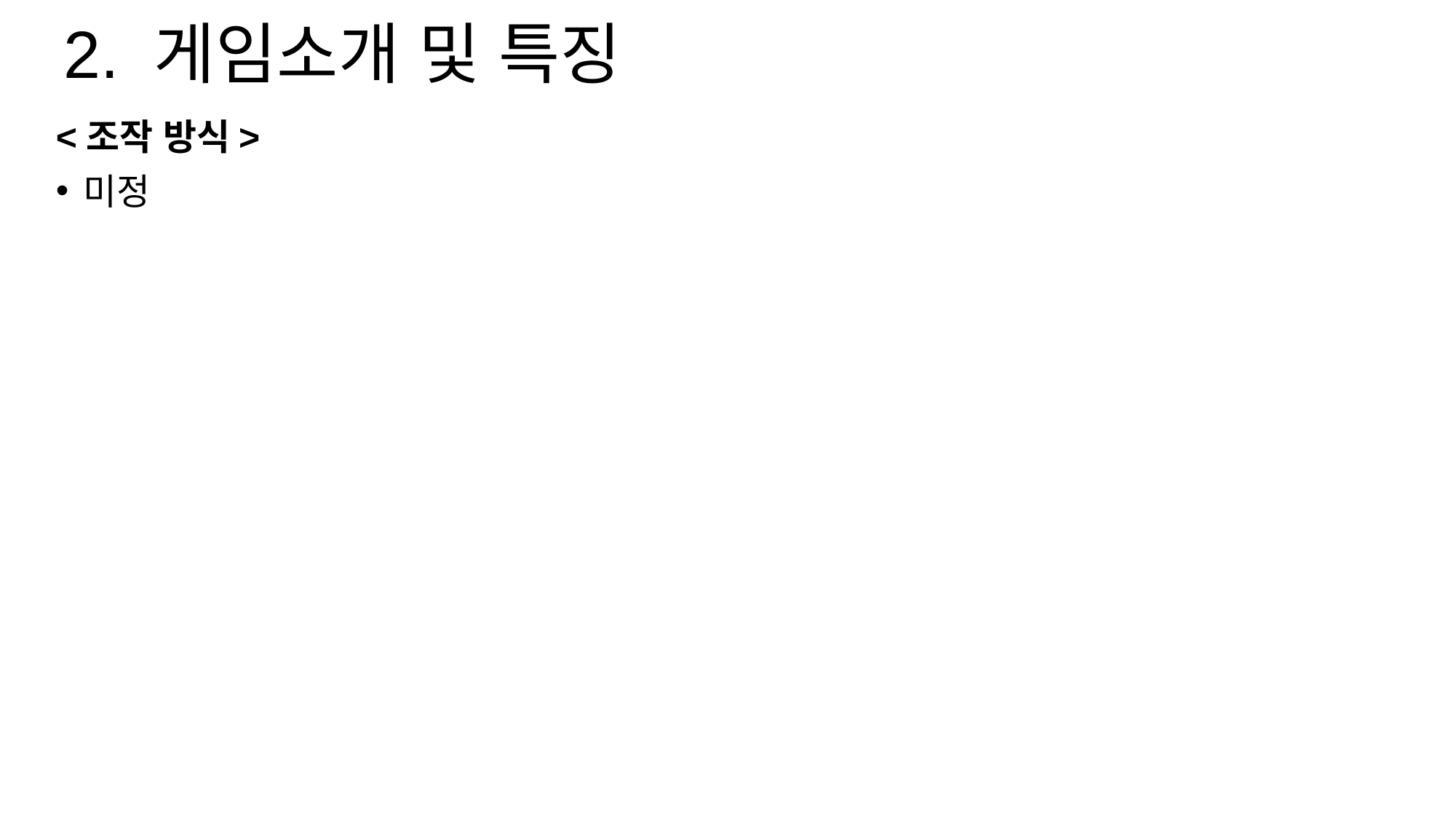

# 2. 게임소개 및 특징
<조작 방식>
미정